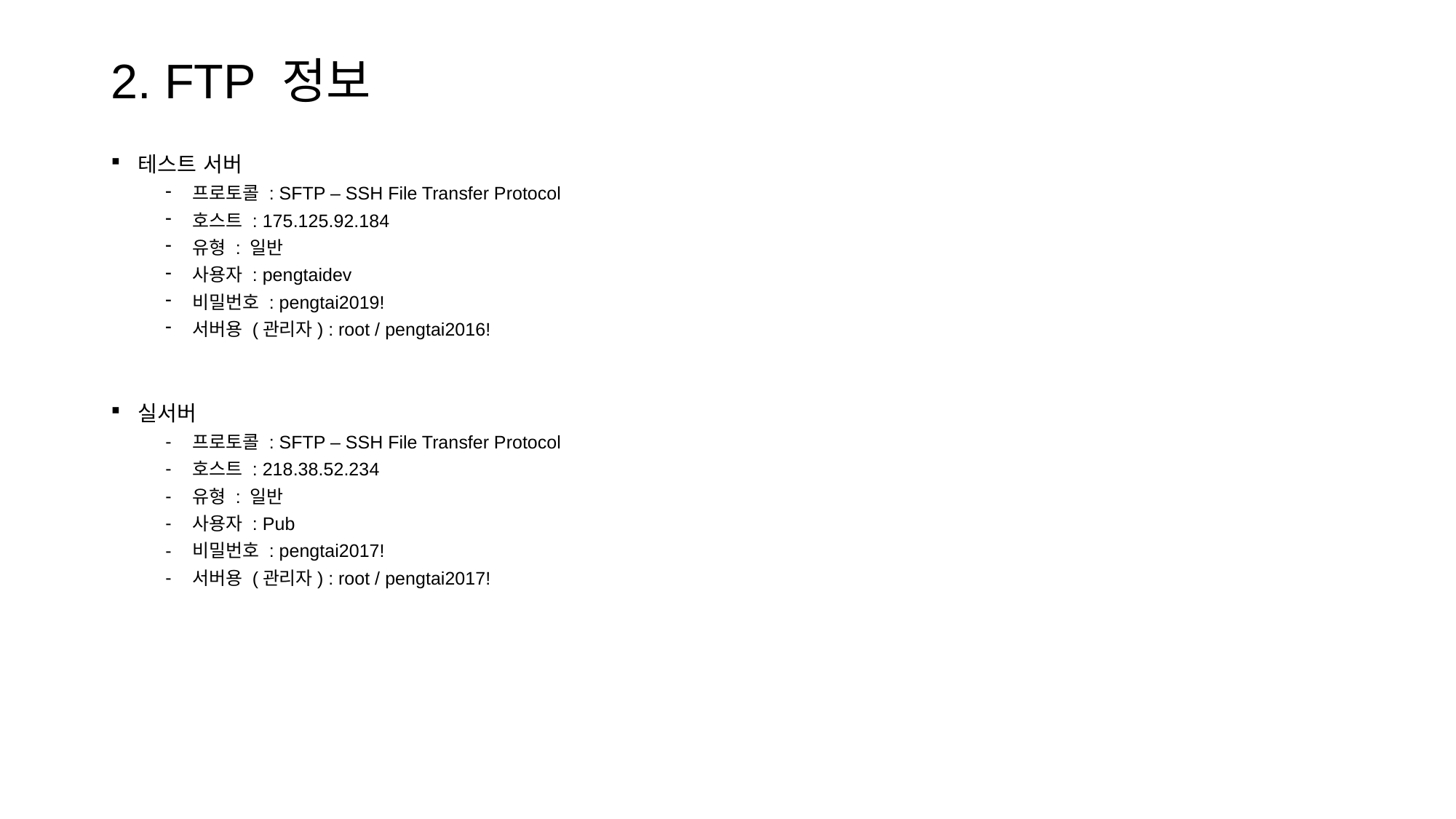

# 2. FTP 정보
테스트 서버
프로토콜 : SFTP – SSH File Transfer Protocol
호스트 : 175.125.92.184
유형 : 일반
사용자 : pengtaidev
비밀번호 : pengtai2019!
서버용 (관리자) : root / pengtai2016!

실서버
프로토콜 : SFTP – SSH File Transfer Protocol
호스트 : 218.38.52.234
유형 : 일반
사용자 : Pub
비밀번호 : pengtai2017!
서버용 (관리자) : root / pengtai2017!